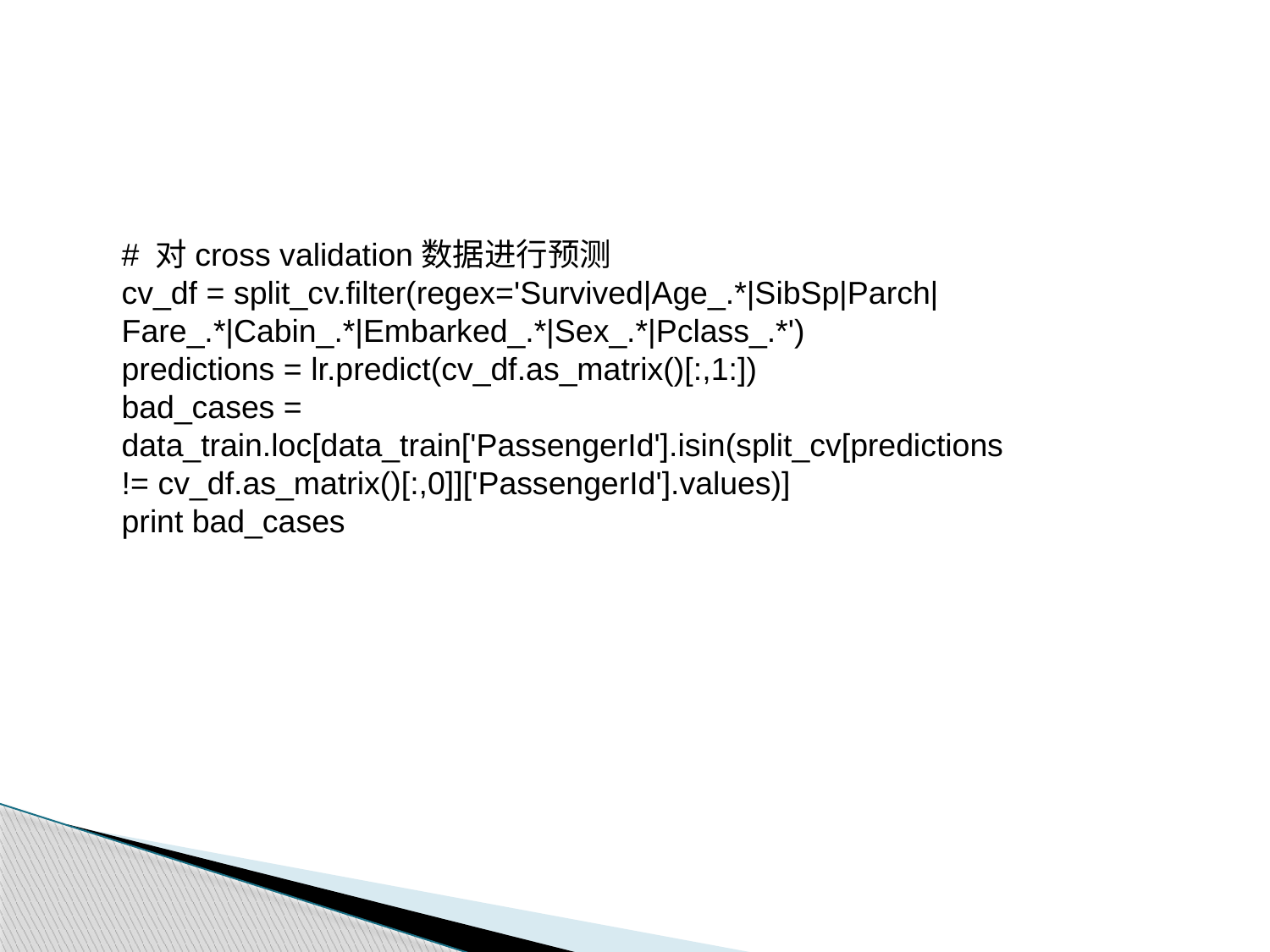

#

# 对cross validation数据进行预测
cv_df = split_cv.filter(regex='Survived|Age_.*|SibSp|Parch|Fare_.*|Cabin_.*|Embarked_.*|Sex_.*|Pclass_.*')
predictions = lr.predict(cv_df.as_matrix()[:,1:])
bad_cases = data_train.loc[data_train['PassengerId'].isin(split_cv[predictions != cv_df.as_matrix()[:,0]]['PassengerId'].values)]
print bad_cases